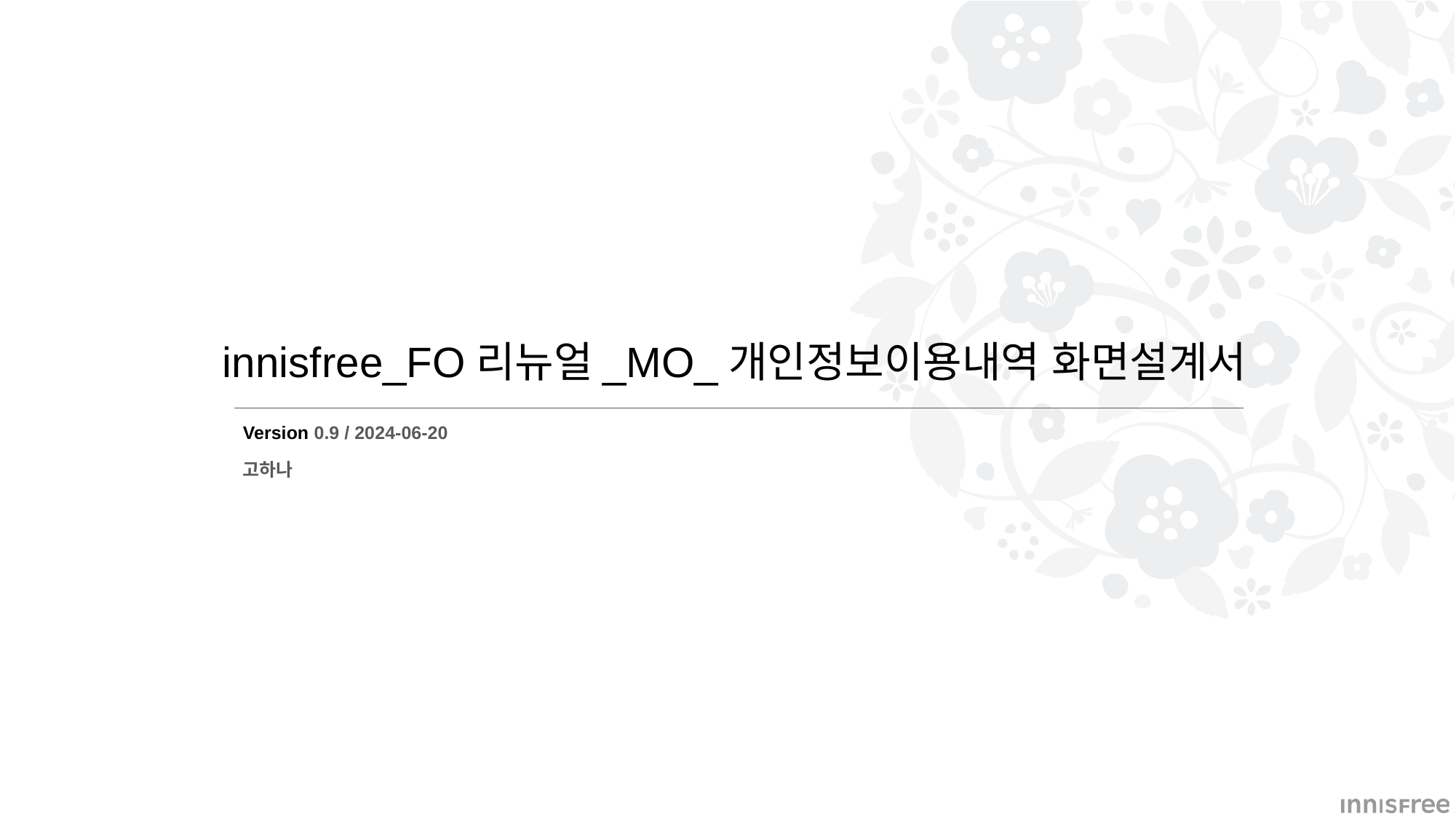

innisfree_FO리뉴얼_MO_개인정보이용내역 화면설계서
Version 0.9 / 2024-06-20
고하나